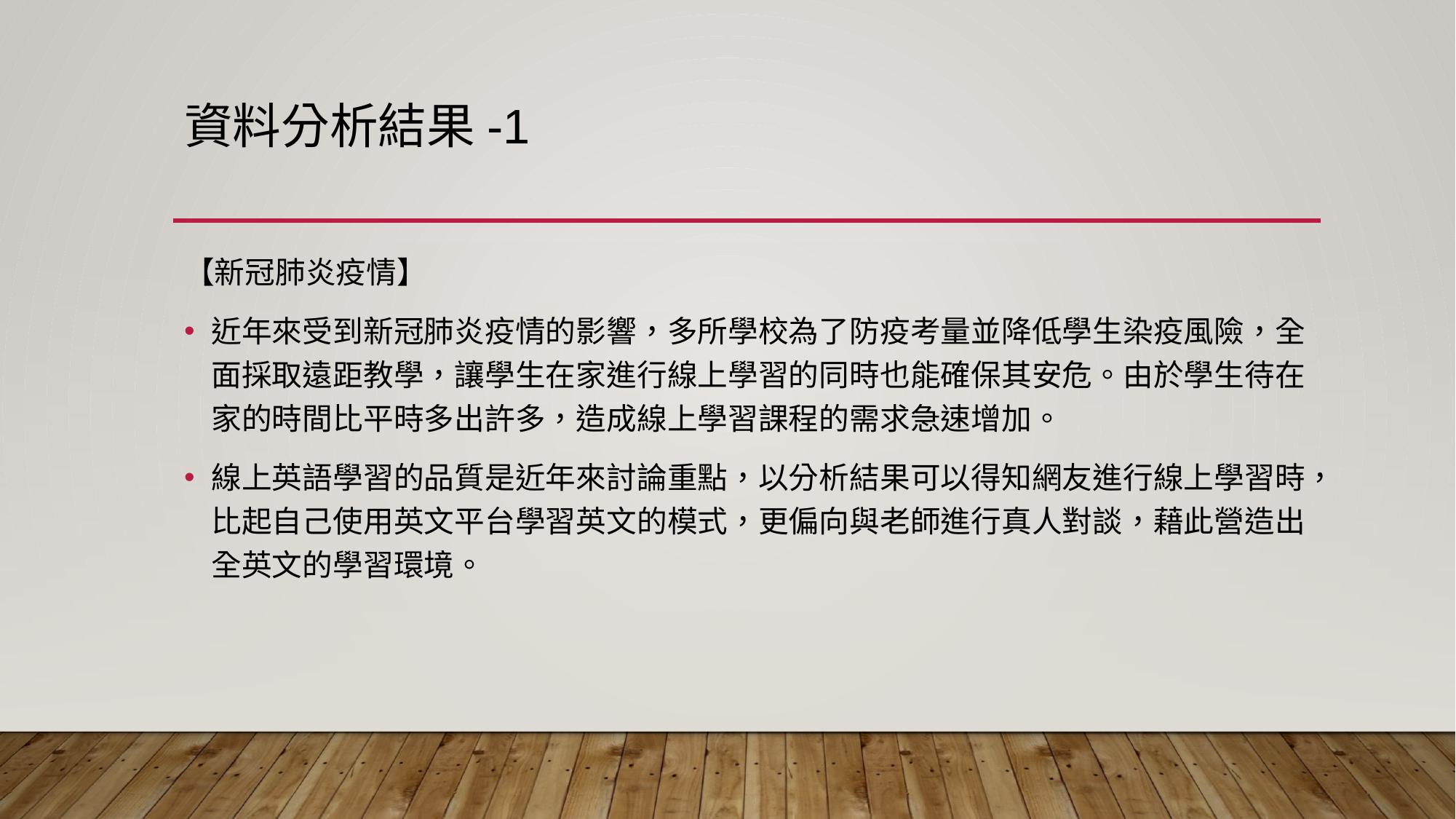

# 資料分析結果-1
【新冠肺炎疫情】
近年來受到新冠肺炎疫情的影響，多所學校為了防疫考量並降低學生染疫風險，全面採取遠距教學，讓學生在家進行線上學習的同時也能確保其安危。由於學生待在家的時間比平時多出許多，造成線上學習課程的需求急速增加。
線上英語學習的品質是近年來討論重點，以分析結果可以得知網友進行線上學習時，比起自己使用英文平台學習英文的模式，更偏向與老師進行真人對談，藉此營造出全英文的學習環境。